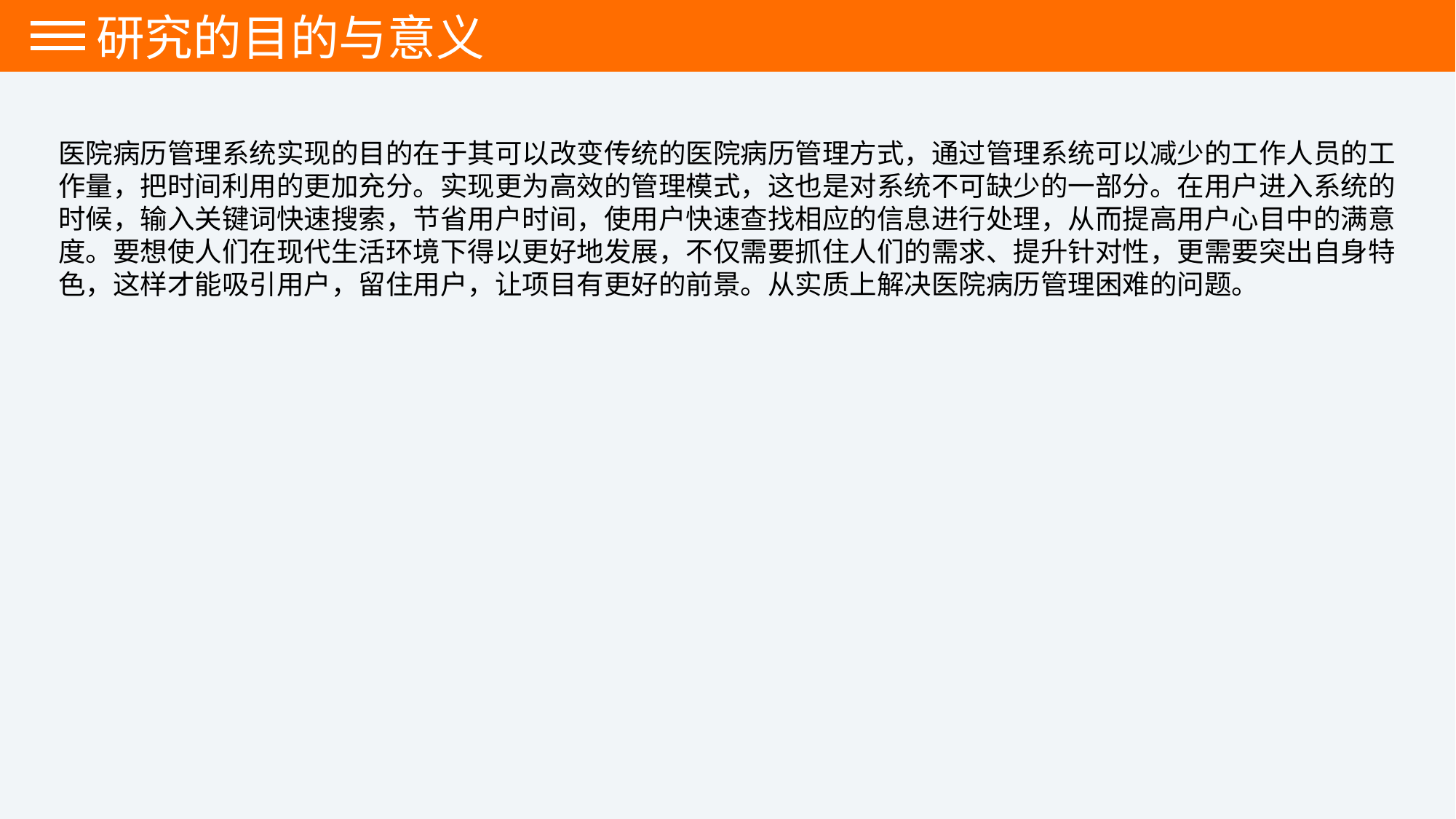

研究的目的与意义
医院病历管理系统实现的目的在于其可以改变传统的医院病历管理方式，通过管理系统可以减少的工作人员的工作量，把时间利用的更加充分。实现更为高效的管理模式，这也是对系统不可缺少的一部分。在用户进入系统的时候，输入关键词快速搜索，节省用户时间，使用户快速查找相应的信息进行处理，从而提高用户心目中的满意度。要想使人们在现代生活环境下得以更好地发展，不仅需要抓住人们的需求、提升针对性，更需要突出自身特色，这样才能吸引用户，留住用户，让项目有更好的前景。从实质上解决医院病历管理困难的问题。